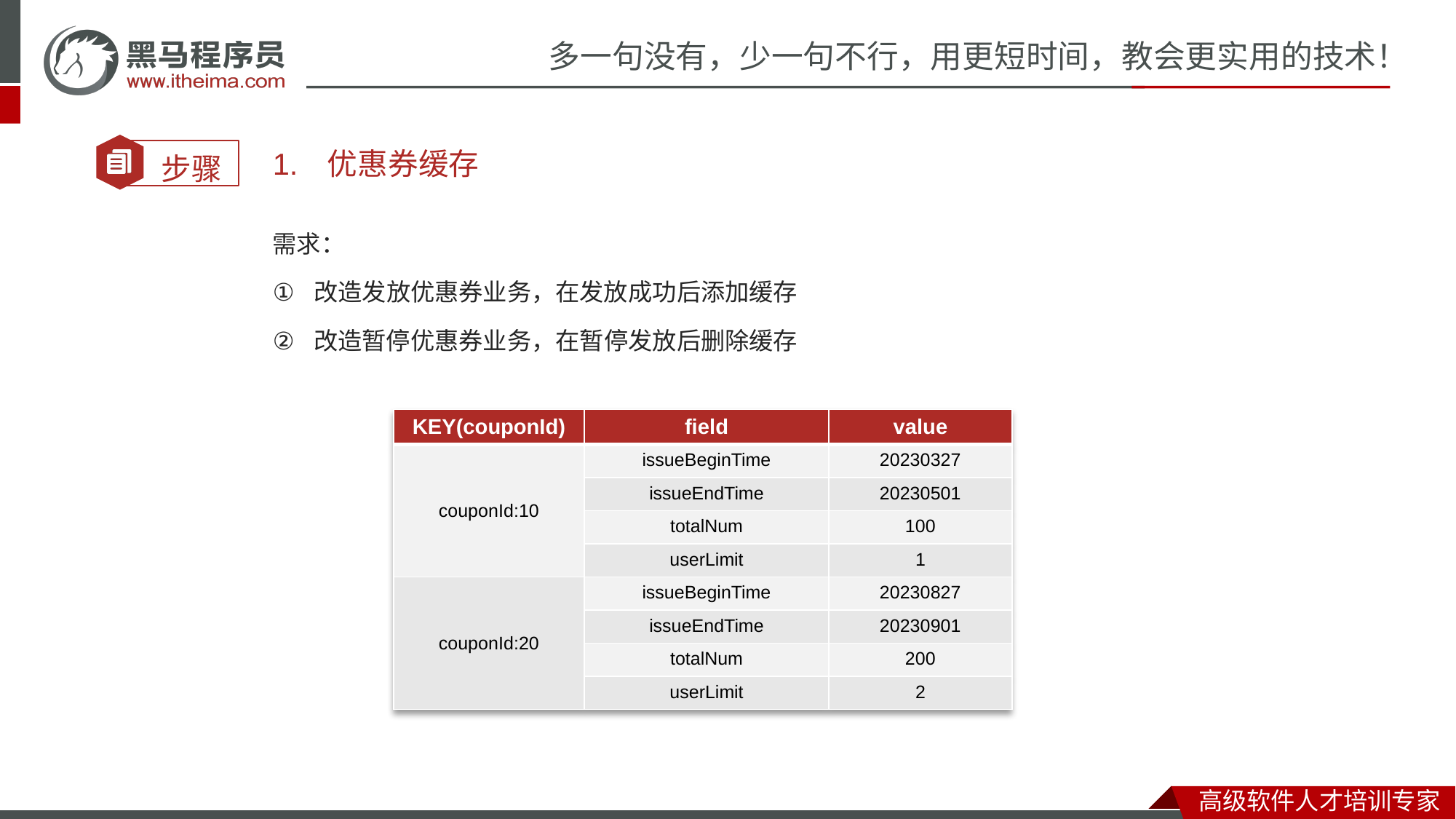

优惠券缓存
需求：
改造发放优惠券业务，在发放成功后添加缓存
改造暂停优惠券业务，在暂停发放后删除缓存
| KEY(couponId) | field | value |
| --- | --- | --- |
| couponId:10 | issueBeginTime | 20230327 |
|  | issueEndTime | 20230501 |
|  | totalNum | 100 |
|  | userLimit | 1 |
| couponId:20 | issueBeginTime | 20230827 |
|  | issueEndTime | 20230901 |
|  | totalNum | 200 |
|  | userLimit | 2 |